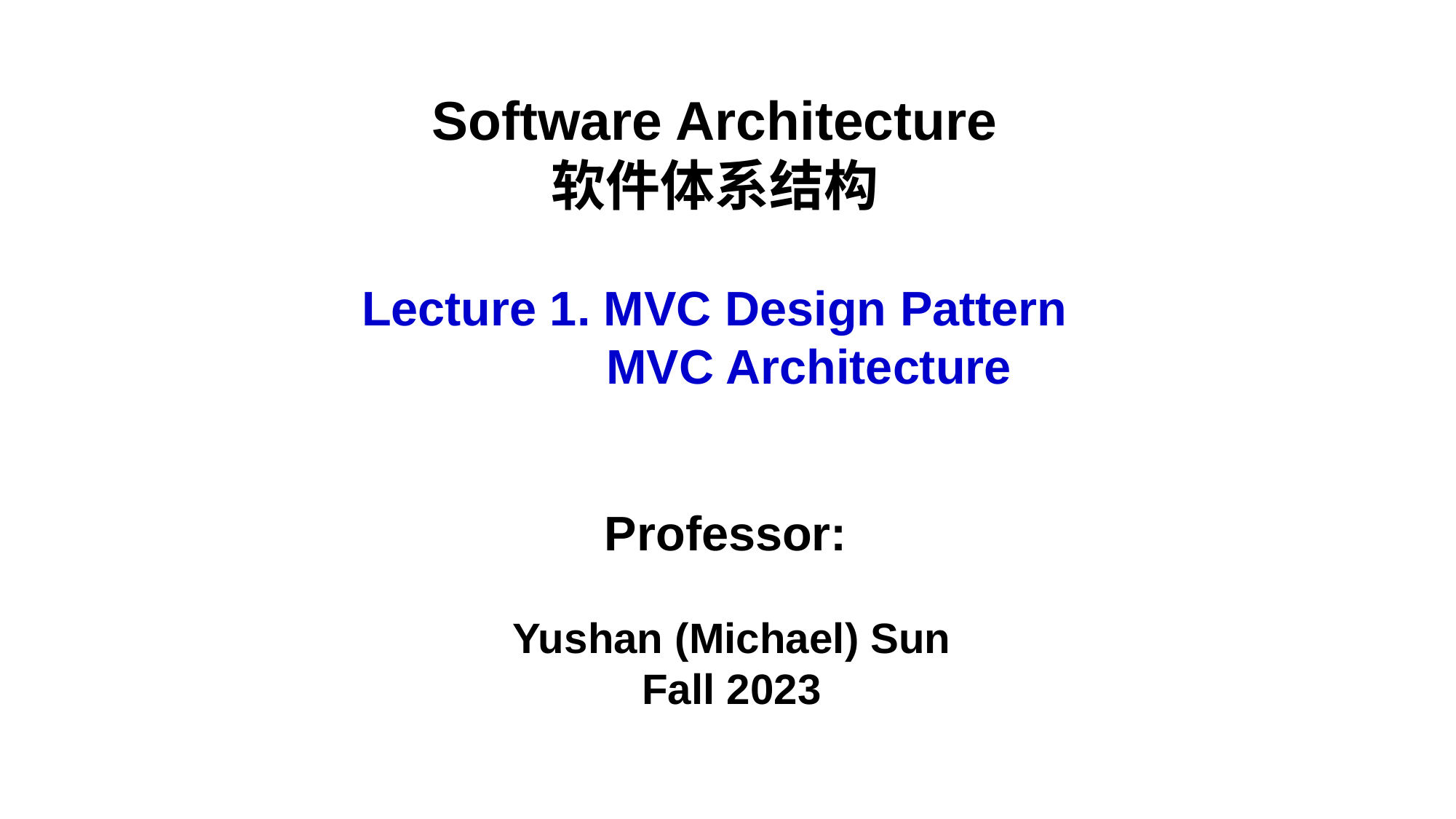

Software Architecture
软件体系结构
Lecture 1. MVC Design Pattern
              MVC Architecture
Professor:

Yushan (Michael) Sun
Fall 2023